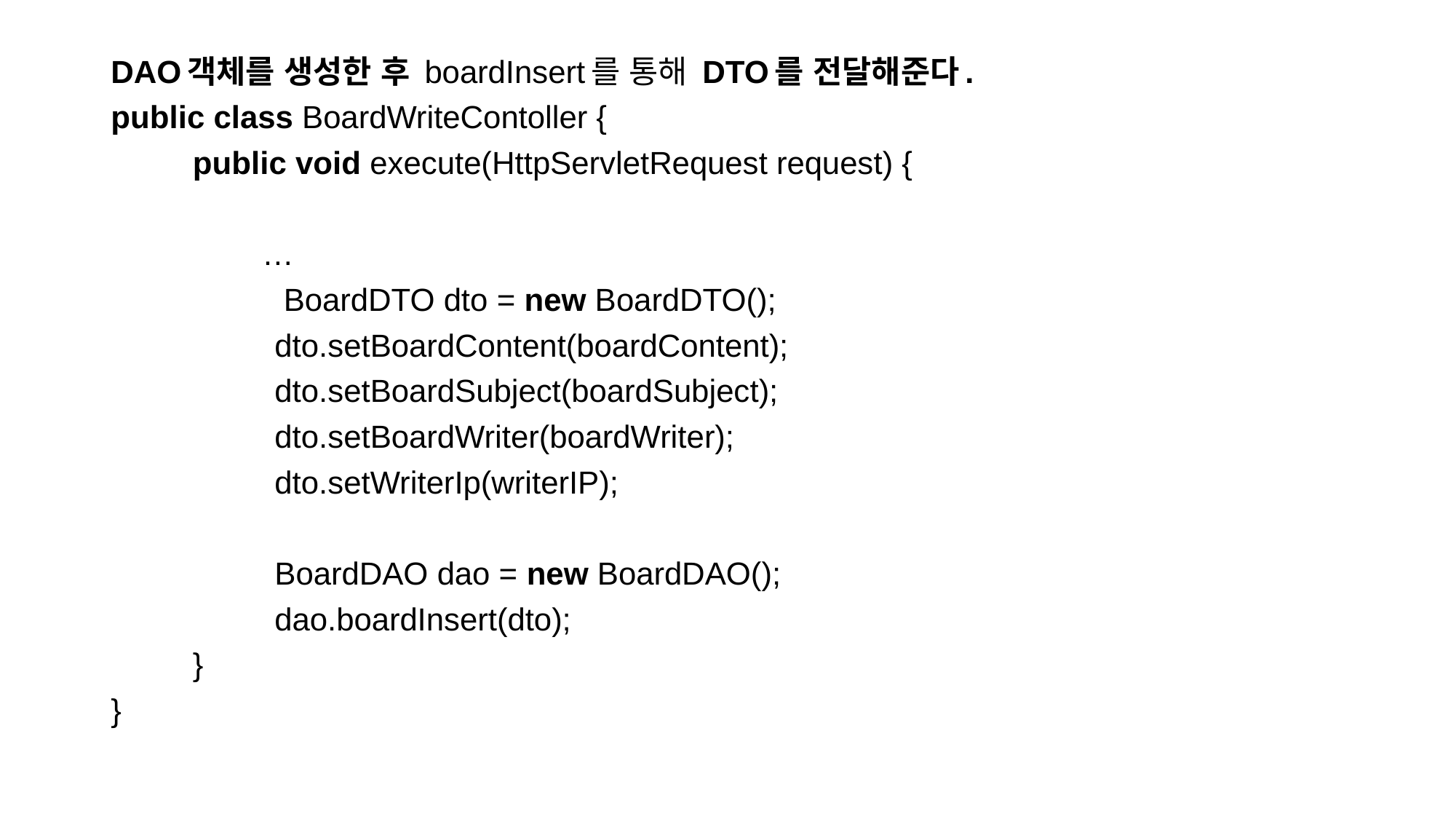

DAO객체를 생성한 후 boardInsert를 통해 DTO를 전달해준다.
public class BoardWriteContoller {
	public void execute(HttpServletRequest request) {

                 …
		 BoardDTO dto = new BoardDTO();
		dto.setBoardContent(boardContent);
		dto.setBoardSubject(boardSubject);
		dto.setBoardWriter(boardWriter);
		dto.setWriterIp(writerIP);

 		BoardDAO dao = new BoardDAO();
		dao.boardInsert(dto);
	}
}